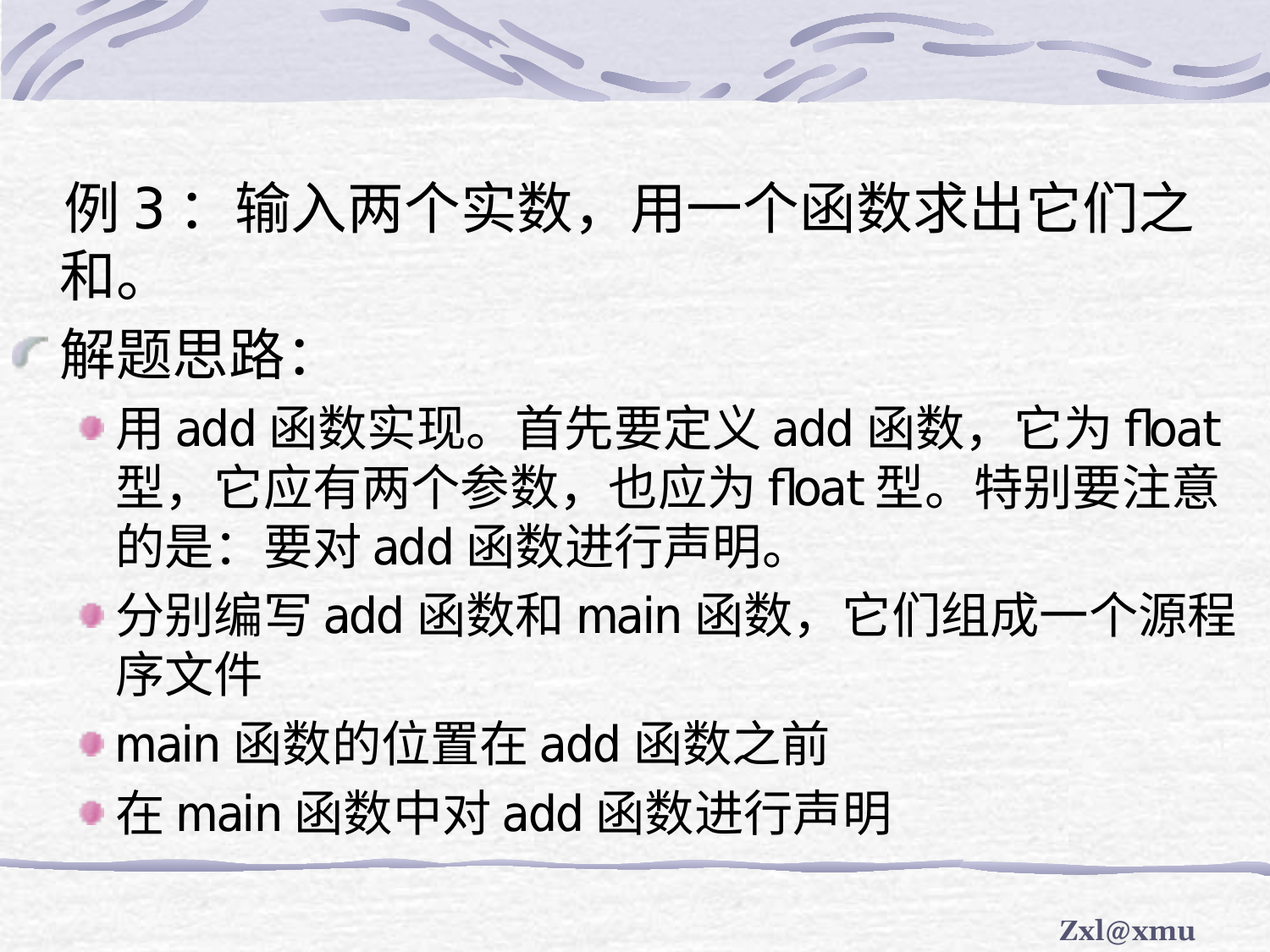

例3：输入两个实数，用一个函数求出它们之和。
解题思路：
用add函数实现。首先要定义add函数，它为float型，它应有两个参数，也应为float型。特别要注意的是：要对add函数进行声明。
分别编写add函数和main函数，它们组成一个源程序文件
main函数的位置在add函数之前
在main函数中对add函数进行声明